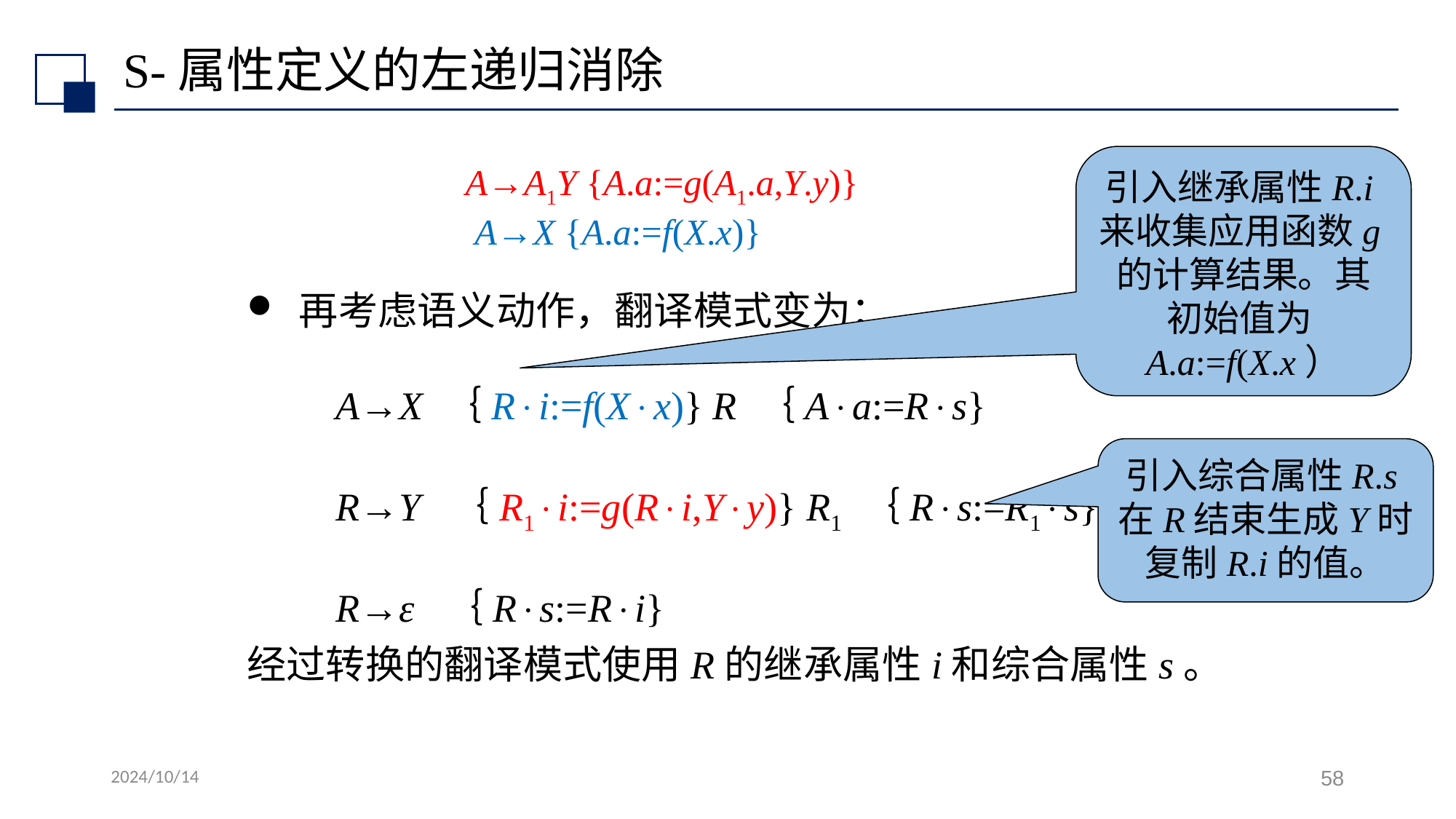

# S-属性定义的左递归消除
引入继承属性R.i来收集应用函数g的计算结果。其初始值为A.a:=f(X.x）
A→A1Y {A.a:=g(A1.a,Y.y)}
 A→X {A.a:=f(X.x)}
 再考虑语义动作，翻译模式变为：
         A→X ｛R⋅i:=f(X⋅x)} R ｛A⋅a:=R⋅s}
         R→Y  ｛R1⋅i:=g(R⋅i,Y⋅y)} R1 ｛R⋅s:=R1⋅s}
         R→ε  ｛R⋅s:=R⋅i}
经过转换的翻译模式使用R的继承属性i和综合属性s。
引入综合属性R.s在R结束生成Y时复制R.i的值。
2024/10/14
58